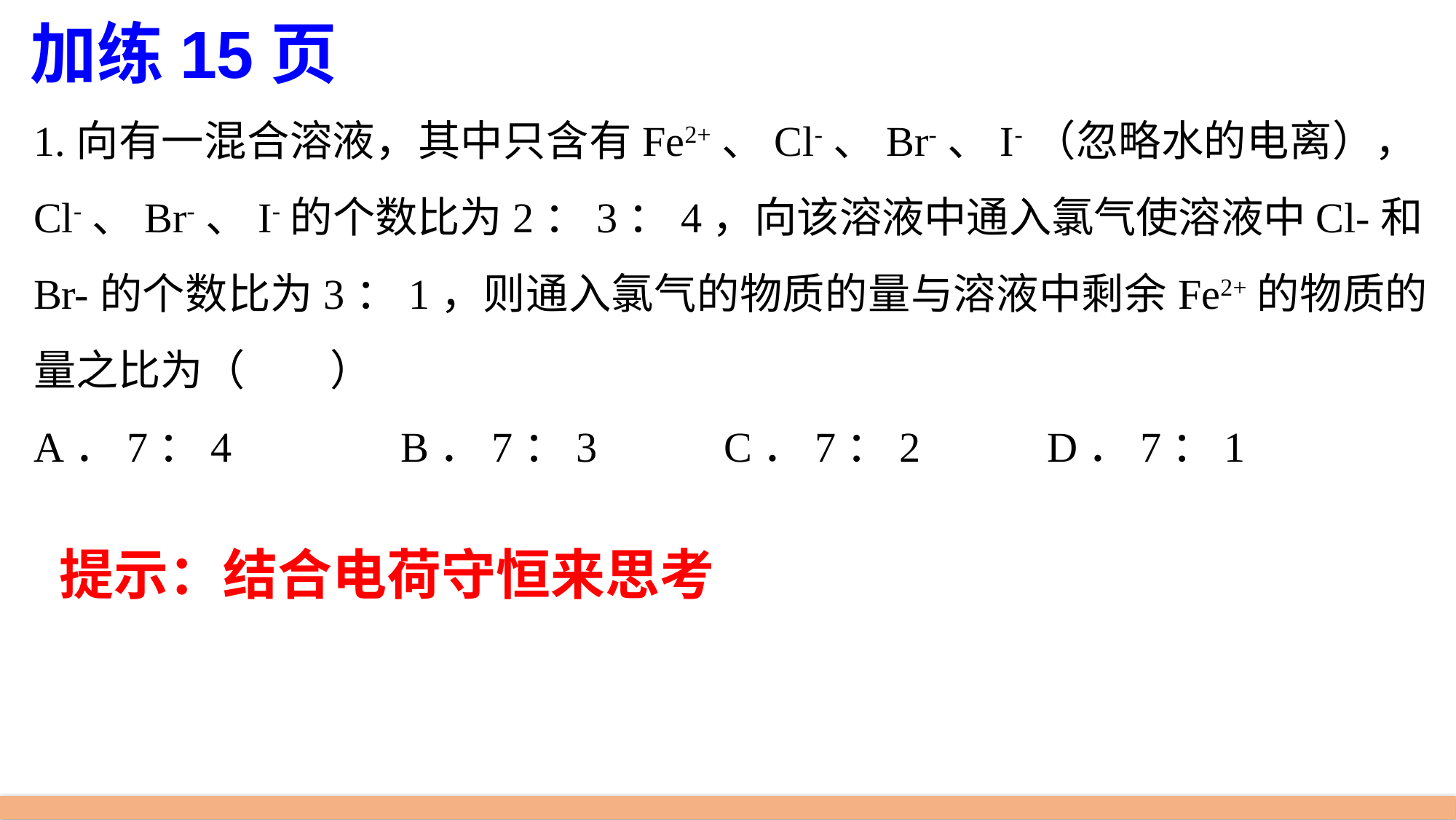

加练15页
1.向有一混合溶液，其中只含有Fe2+、Cl-、Br-、I-（忽略水的电离），Cl-、Br-、I-的个数比为2：3：4，向该溶液中通入氯气使溶液中Cl-和Br-的个数比为3：1，则通入氯气的物质的量与溶液中剩余Fe2+的物质的量之比为（　　）
A．7：4                B．7：3            C．7：2            D．7：1
提示：结合电荷守恒来思考